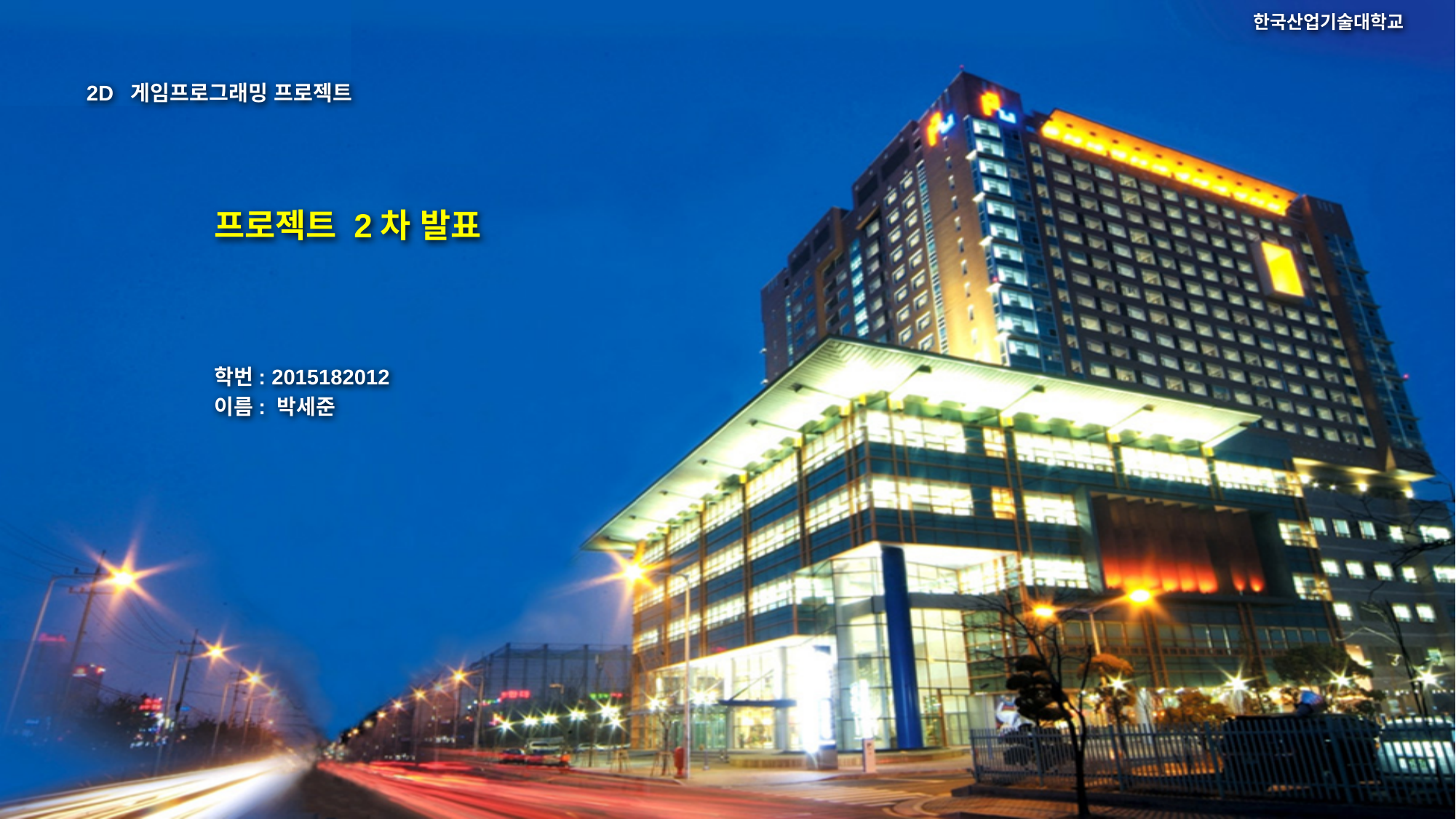

# 프로젝트 2차 발표
학번: 2015182012
이름: 박세준